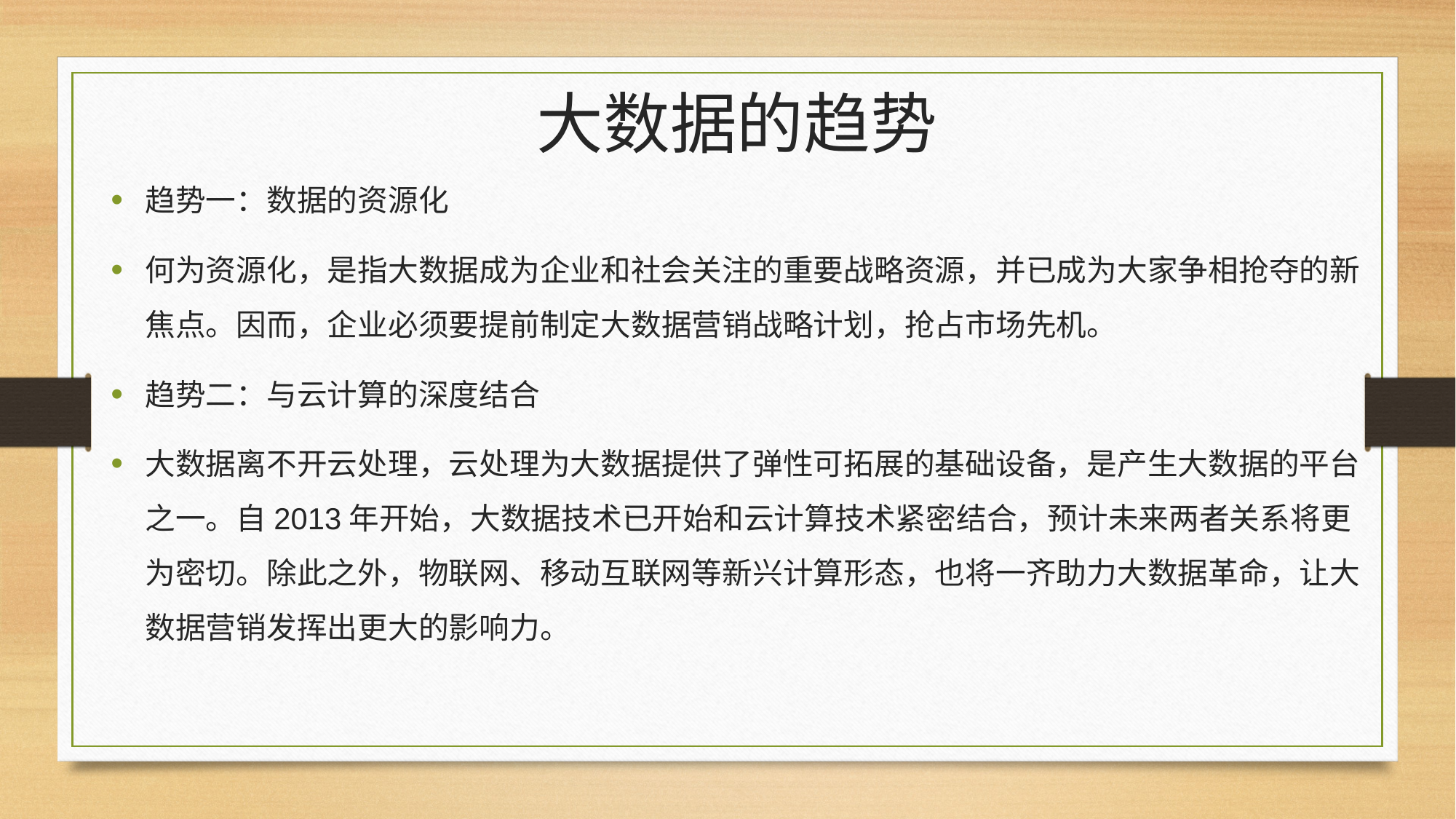

# 大数据的趋势
趋势一：数据的资源化
何为资源化，是指大数据成为企业和社会关注的重要战略资源，并已成为大家争相抢夺的新焦点。因而，企业必须要提前制定大数据营销战略计划，抢占市场先机。
趋势二：与云计算的深度结合
大数据离不开云处理，云处理为大数据提供了弹性可拓展的基础设备，是产生大数据的平台之一。自2013年开始，大数据技术已开始和云计算技术紧密结合，预计未来两者关系将更为密切。除此之外，物联网、移动互联网等新兴计算形态，也将一齐助力大数据革命，让大数据营销发挥出更大的影响力。